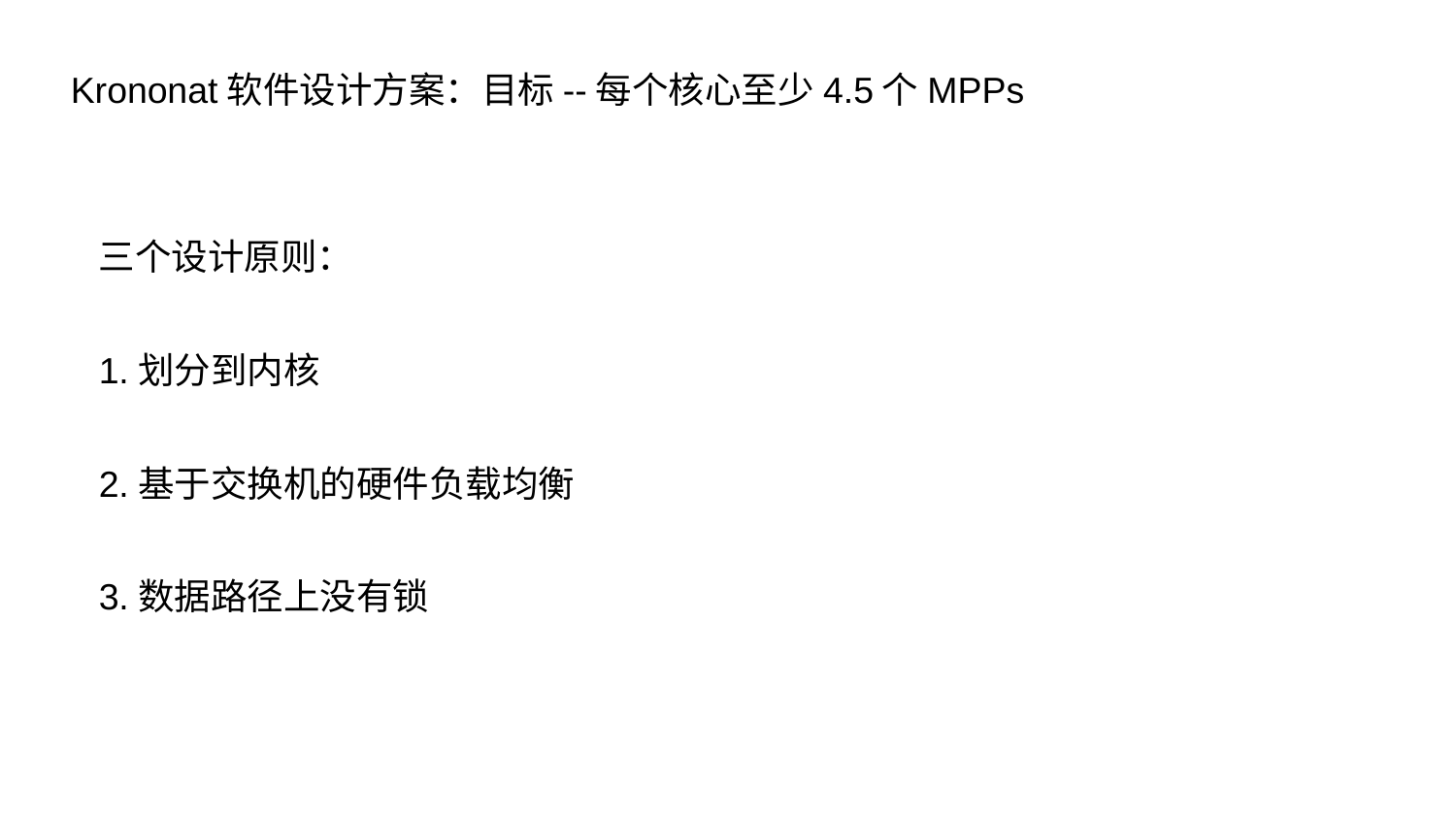

Krononat软件设计方案：目标--每个核心至少4.5个MPPs
三个设计原则：
1.划分到内核
2.基于交换机的硬件负载均衡
3.数据路径上没有锁